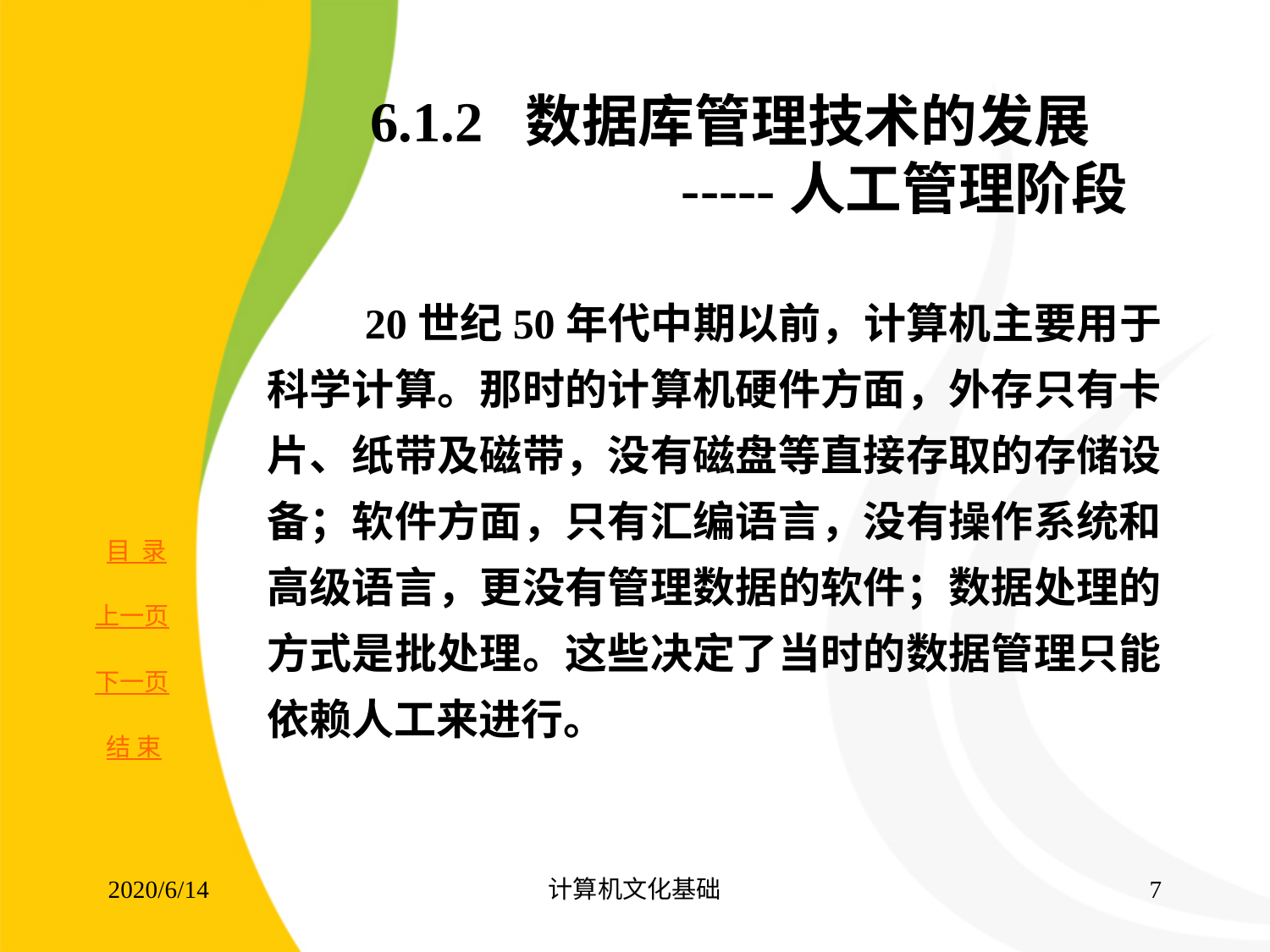

# 6.1.2  数据库管理技术的发展 -----人工管理阶段
         20世纪50年代中期以前，计算机主要用于科学计算。那时的计算机硬件方面，外存只有卡片、纸带及磁带，没有磁盘等直接存取的存储设备；软件方面，只有汇编语言，没有操作系统和高级语言，更没有管理数据的软件；数据处理的方式是批处理。这些决定了当时的数据管理只能依赖人工来进行。
2020/6/14
计算机文化基础
7